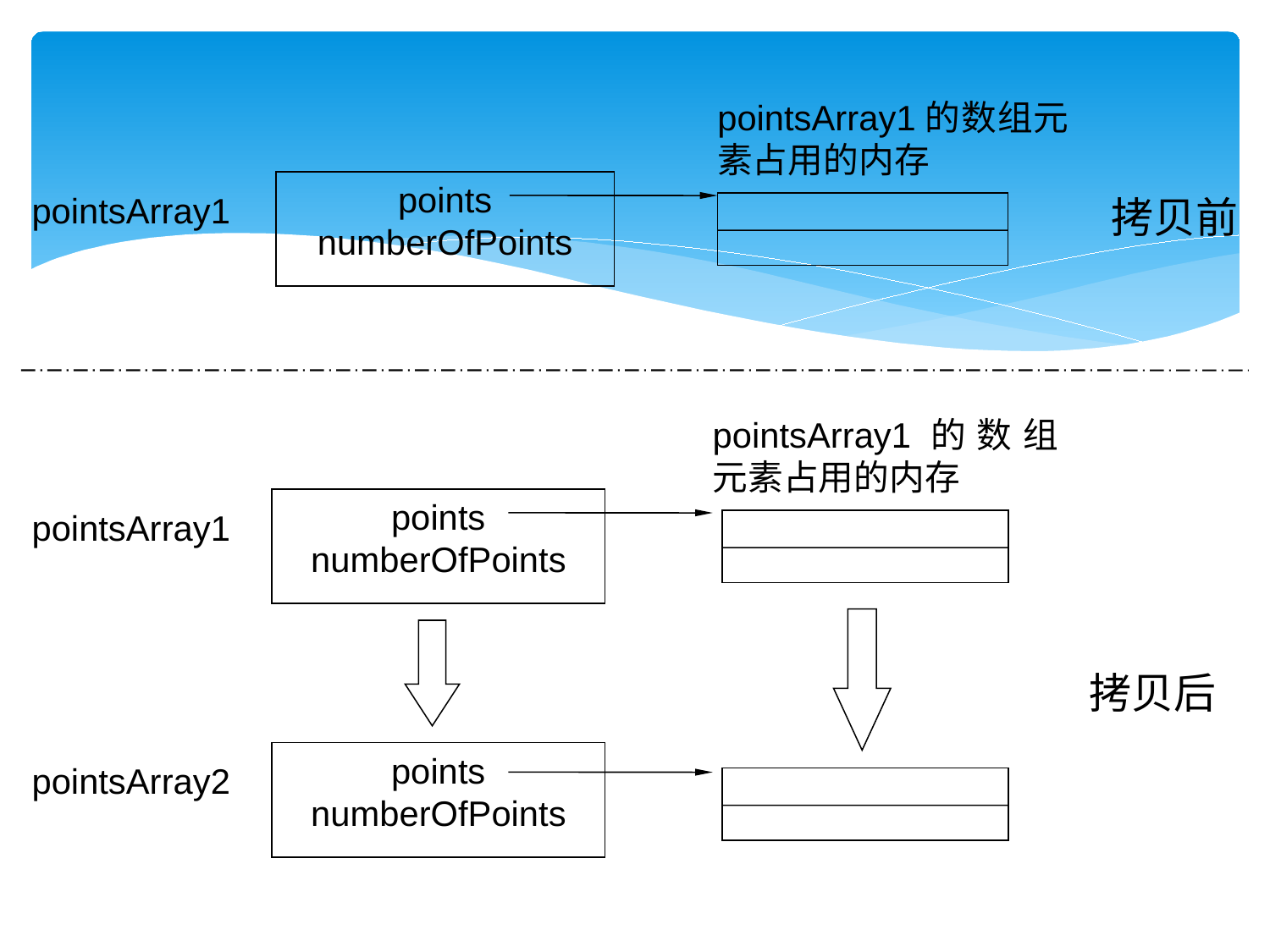

pointsArray1的数组元素占用的内存
points
numberOfPoints

pointsArray1

拷贝前

pointsArray1的数组元素占用的内存

points
numberOfPoints

pointsArray1

points
numberOfPoints

pointsArray2

拷贝后